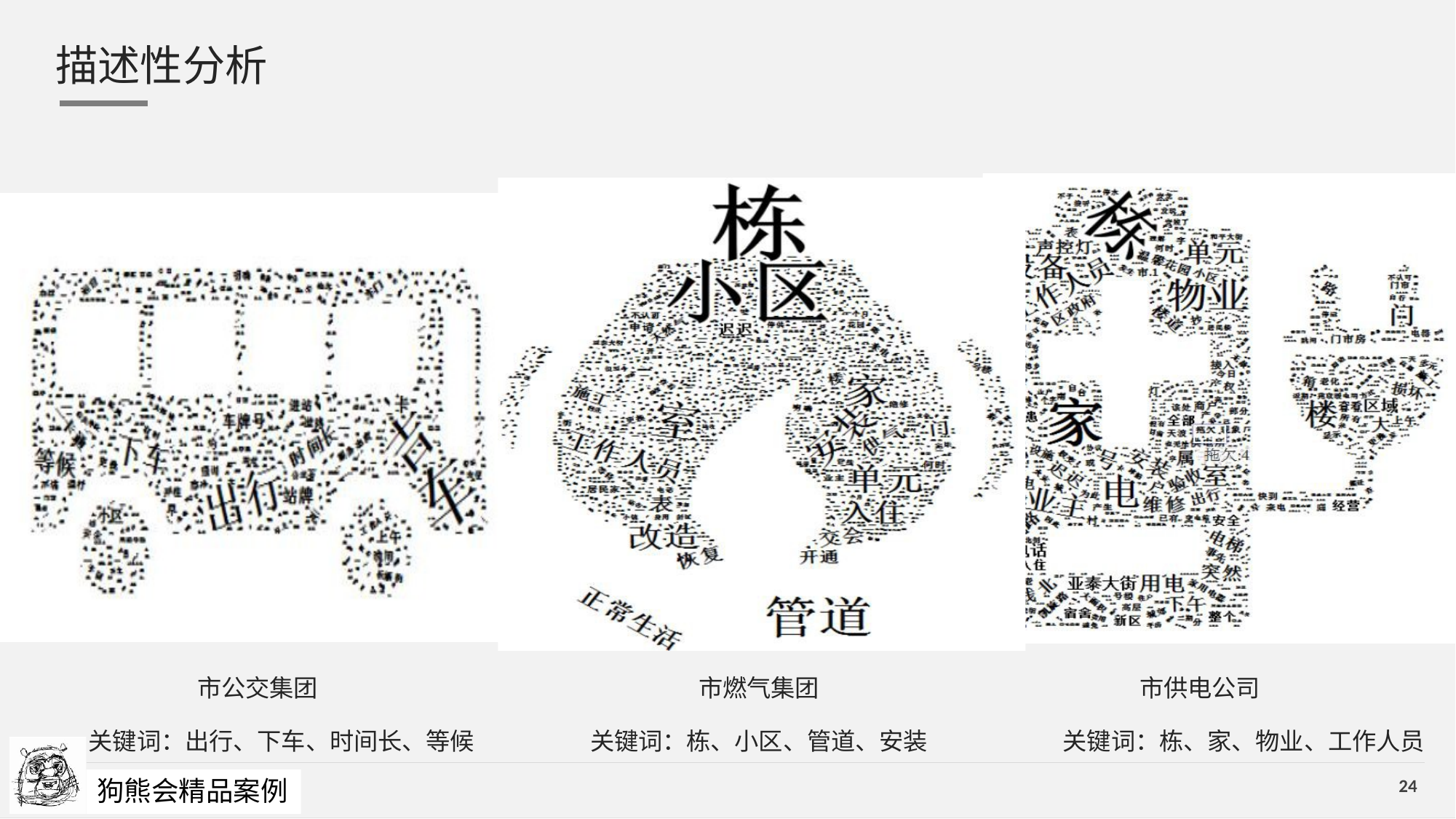

# 描述性分析

市公交集团
市燃气集团
市供电公司
关键词：出行、下车、时间长、等候
狗熊会精品案例
关键词：栋、小区、管道、安装
关键词：栋、家、物业、工作人员
24

COMP

ANG LOGO OR NAME